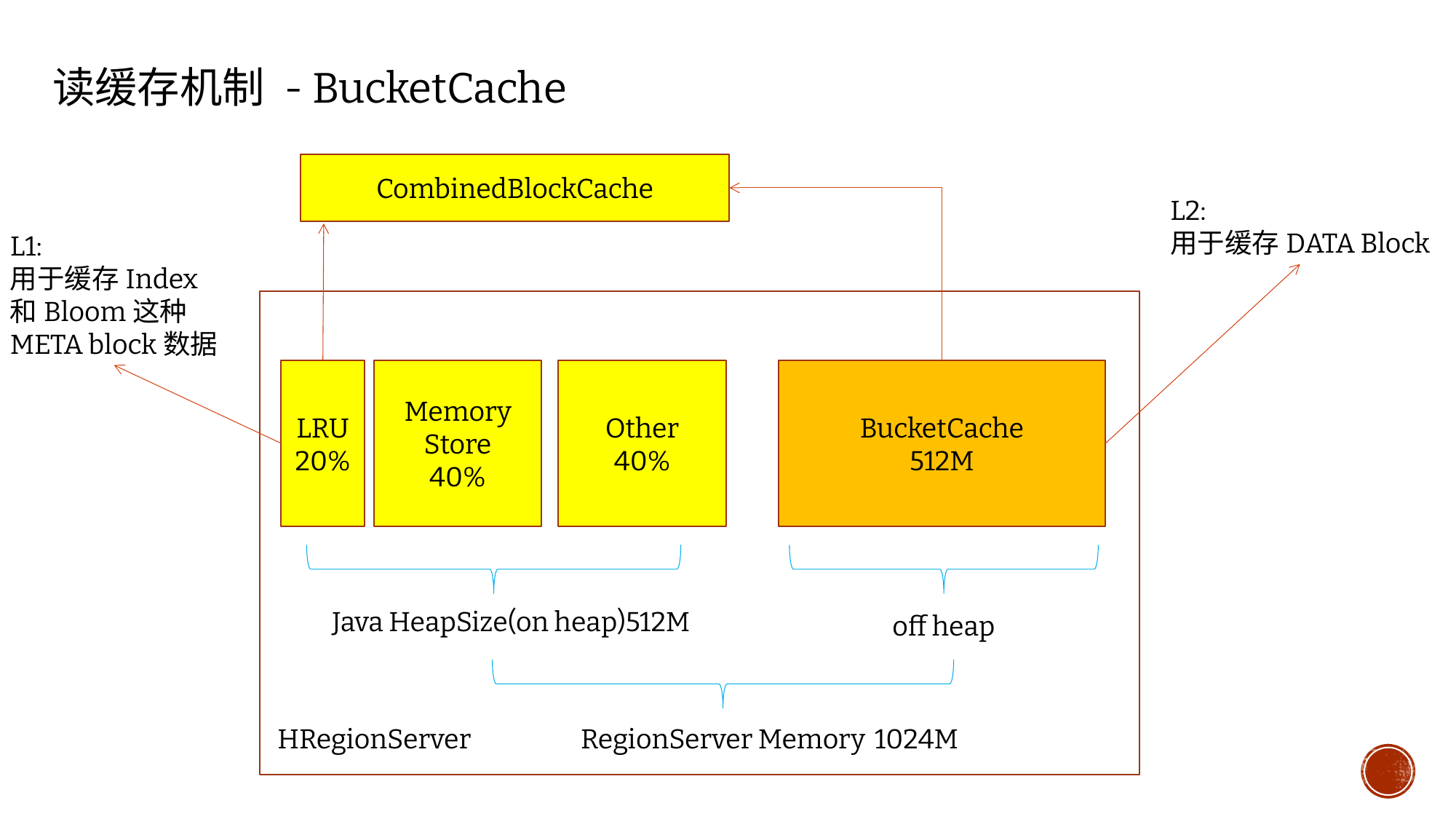

读缓存机制 - BucketCache
CombinedBlockCache
L2:
用于缓存DATA Block
L1:
用于缓存Index
和Bloom这种
META block数据

LRU
20%
Memory Store
40%
Other
40%
BucketCache
512M

Java HeapSize(on heap)512M
off heap
HRegionServer
RegionServer Memory
1024M